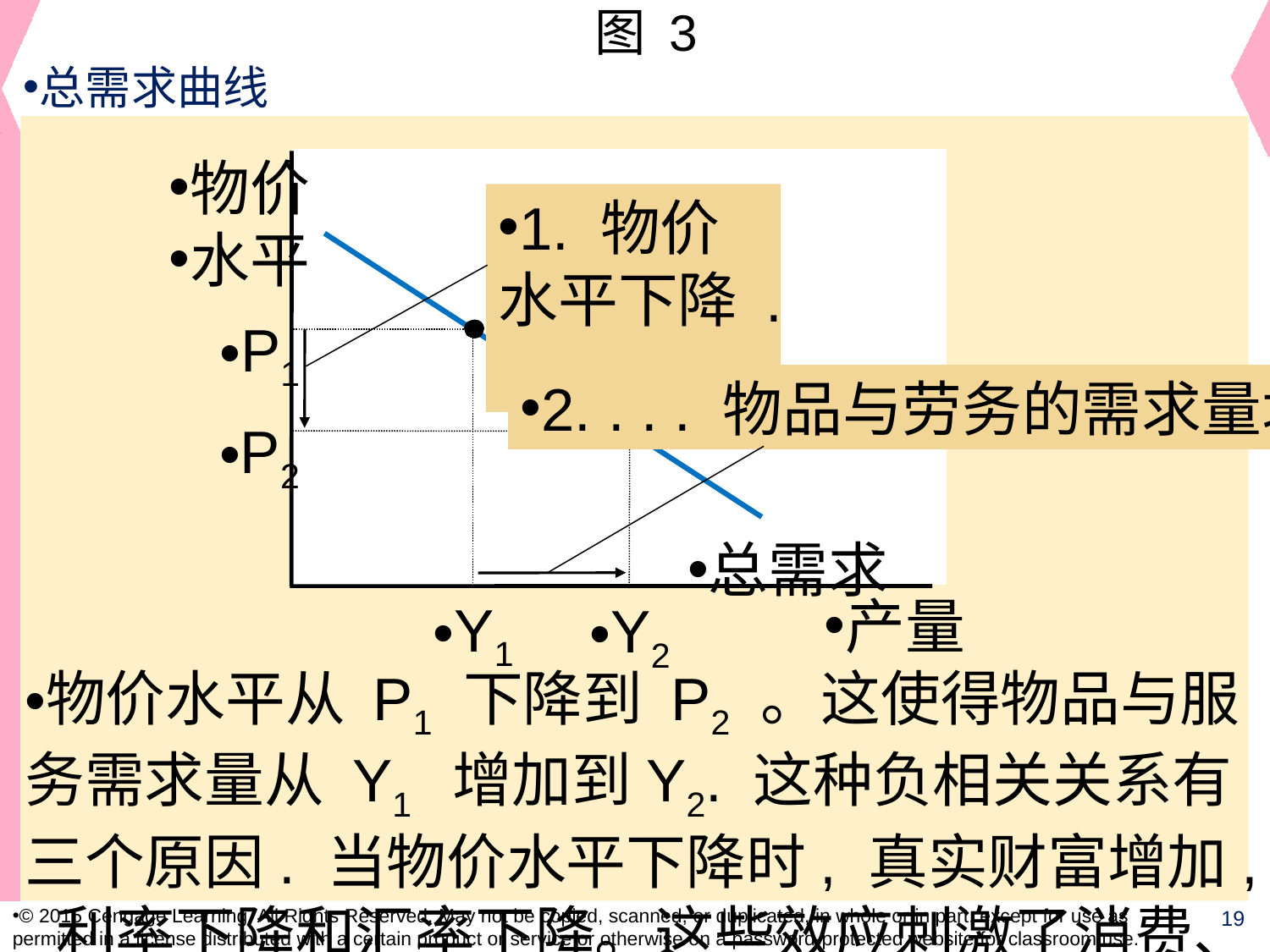

图 3
总需求曲线
物价
水平

1. 物价水平下降 . . .
总需求
P1

Y1
2. . . . 物品与劳务的需求量增加。
P2

Y2
产量
物价水平从 P1 下降到 P2 。这使得物品与服务需求量从 Y1  增加到Y2. 这种负相关关系有三个原因. 当物价水平下降时, 真实财富增加, 利率下降和汇率下降。这些效应刺激了消费、投资和净出口的支出。这些GDP组成部分中任意一个或所有部分支出的增加意味着物品与服务的需求量更大了。
19
© 2015 Cengage Learning. All Rights Reserved. May not be copied, scanned, or duplicated, in whole or in part, except for use as permitted in a license distributed with a certain product or service or otherwise on a password-protected website for classroom use.